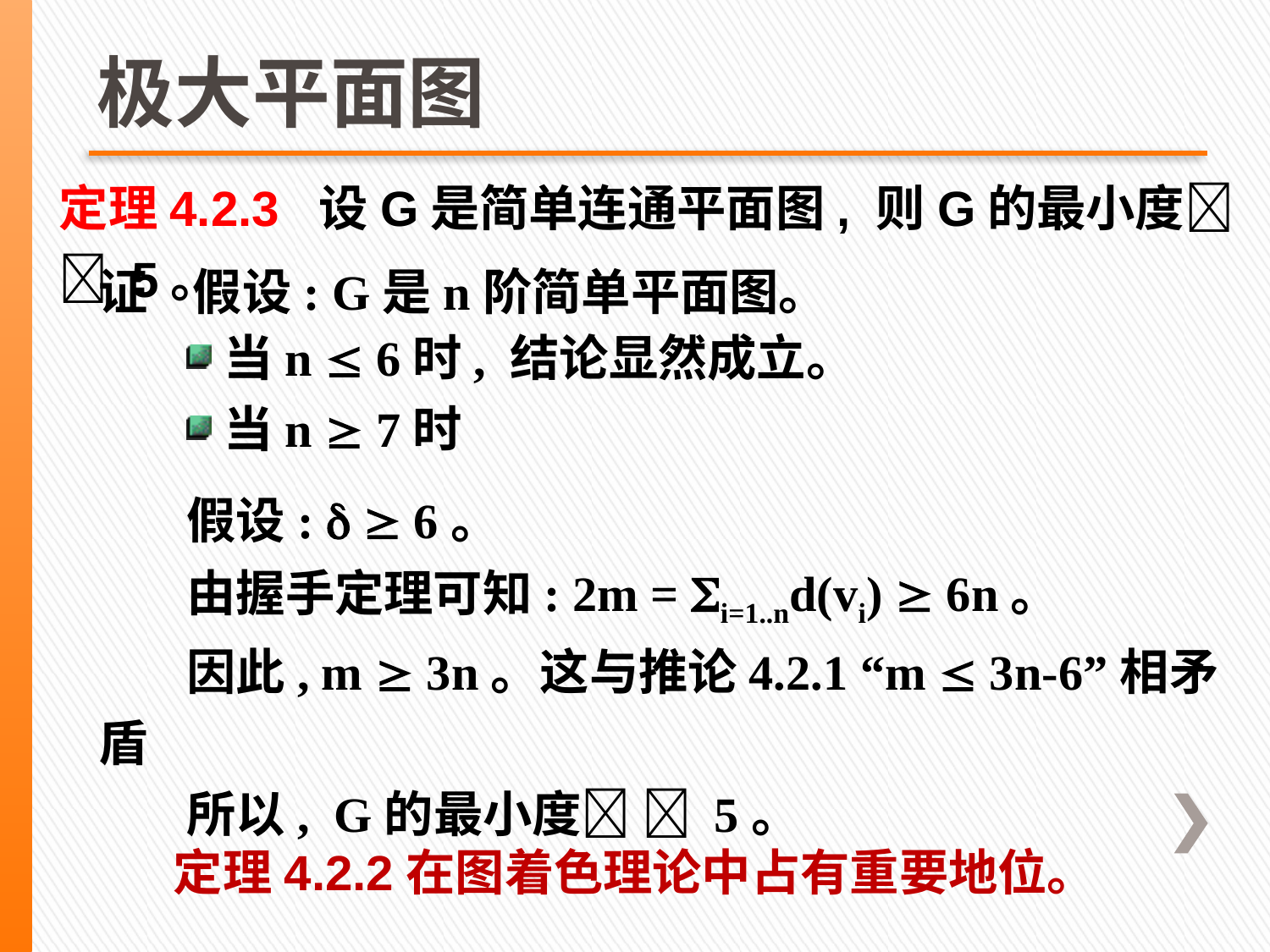

# 极大平面图
定理4.2.3  设G是简单连通平面图, 则G的最小度δ ≤ 5。
证    假设: G是n阶简单平面图。
当n ≤ 6时, 结论显然成立。
当n ≥ 7时
假设: δ ≥ 6。
由握手定理可知: 2m = Σi=1..nd(vi) ≥ 6n。
因此, m ≥ 3n。这与推论4.2.1 “m ≤ 3n-6”相矛盾
所以,  G的最小度δ ≤ 5。
定理4.2.2在图着色理论中占有重要地位。